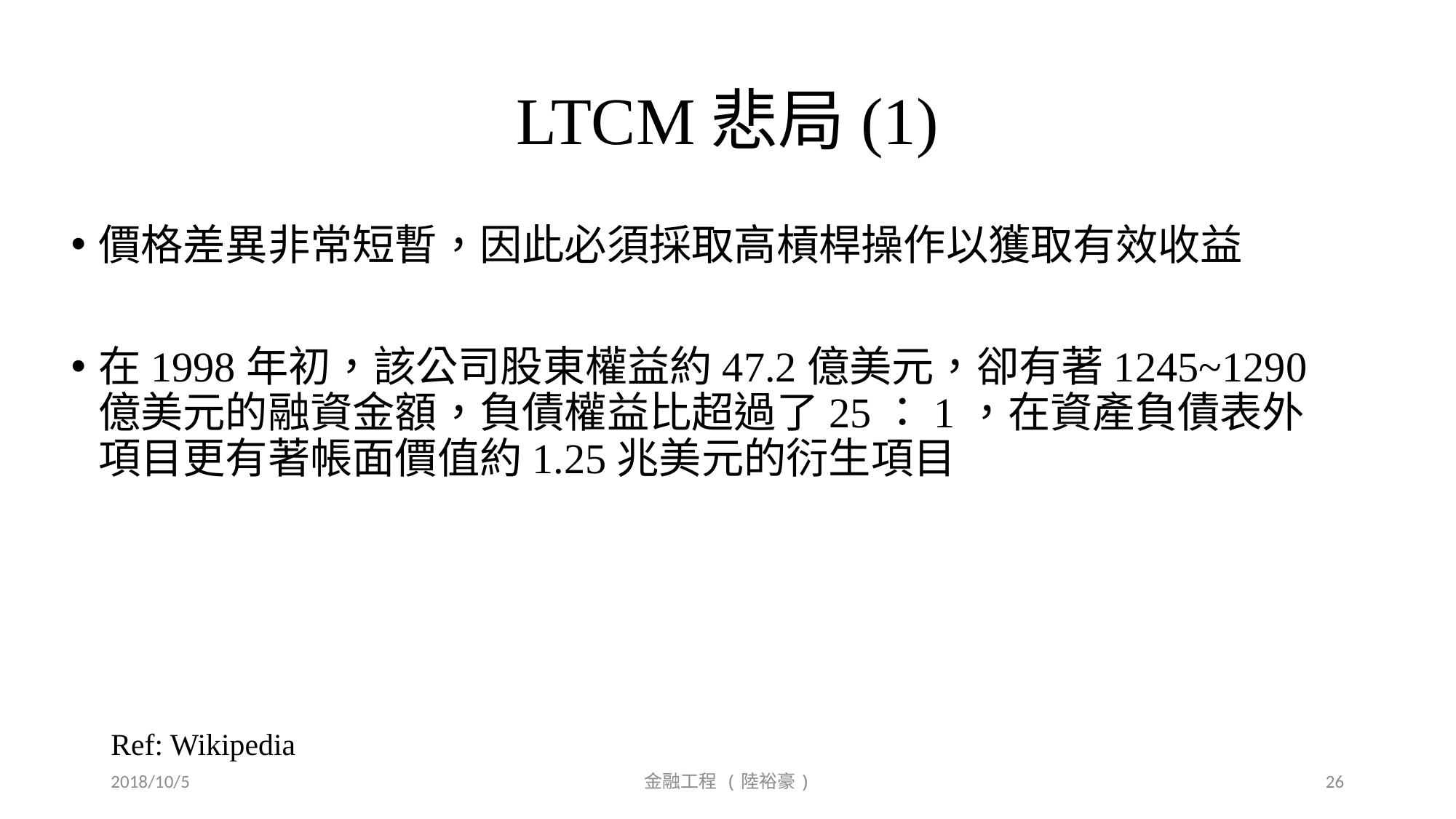

# LTCM悲局(1)
價格差異非常短暫，因此必須採取高槓桿操作以獲取有效收益

在1998年初，該公司股東權益約47.2億美元，卻有著1245~1290億美元的融資金額，負債權益比超過了25：1，在資產負債表外項目更有著帳面價值約1.25兆美元的衍生項目
Ref: Wikipedia
2018/10/5
金融工程 (陸裕豪)
26